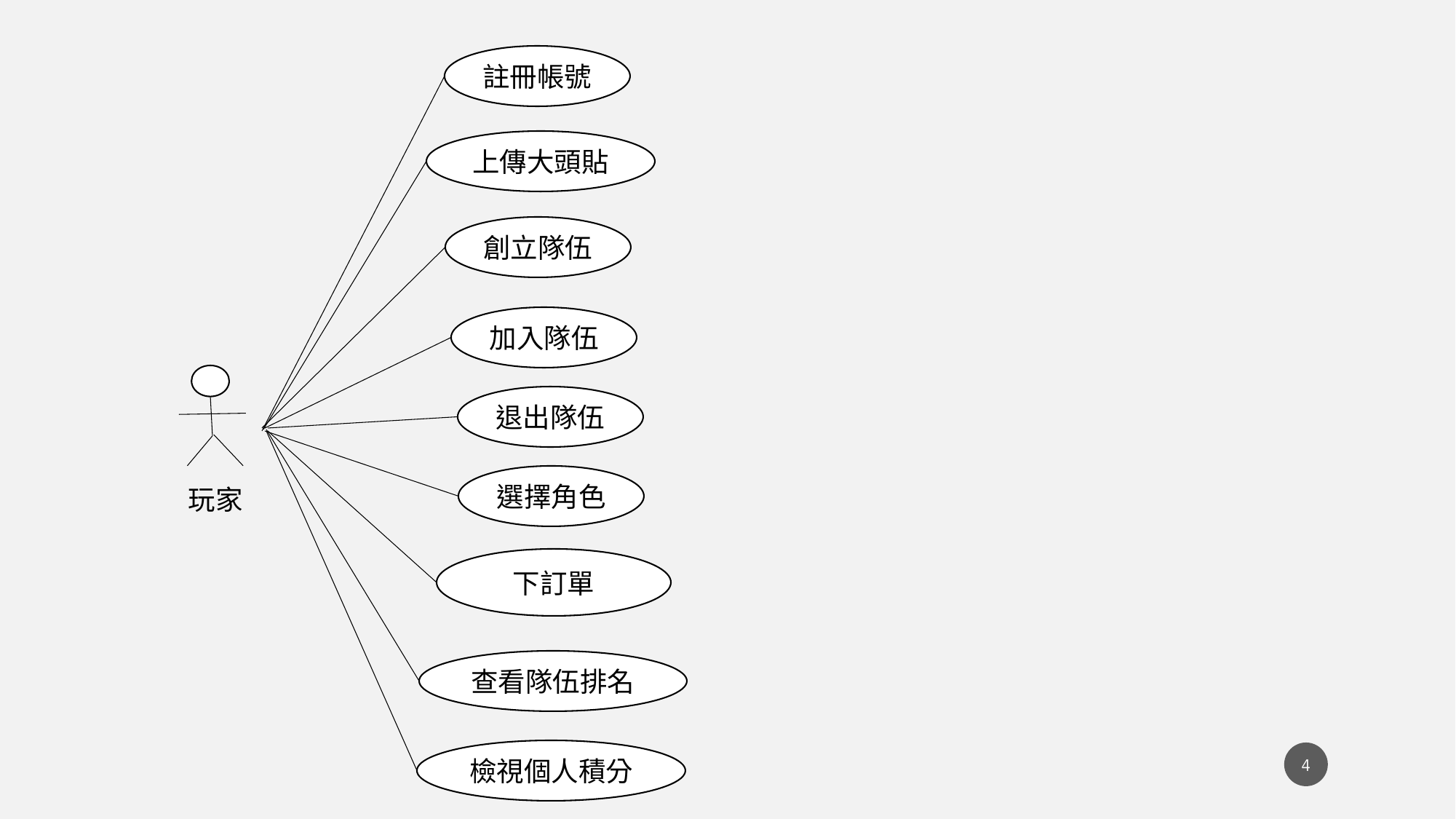

註冊帳號
上傳大頭貼
創立隊伍
加入隊伍

玩家
退出隊伍
選擇角色
下訂單
查看隊伍排名
檢視個人積分
4